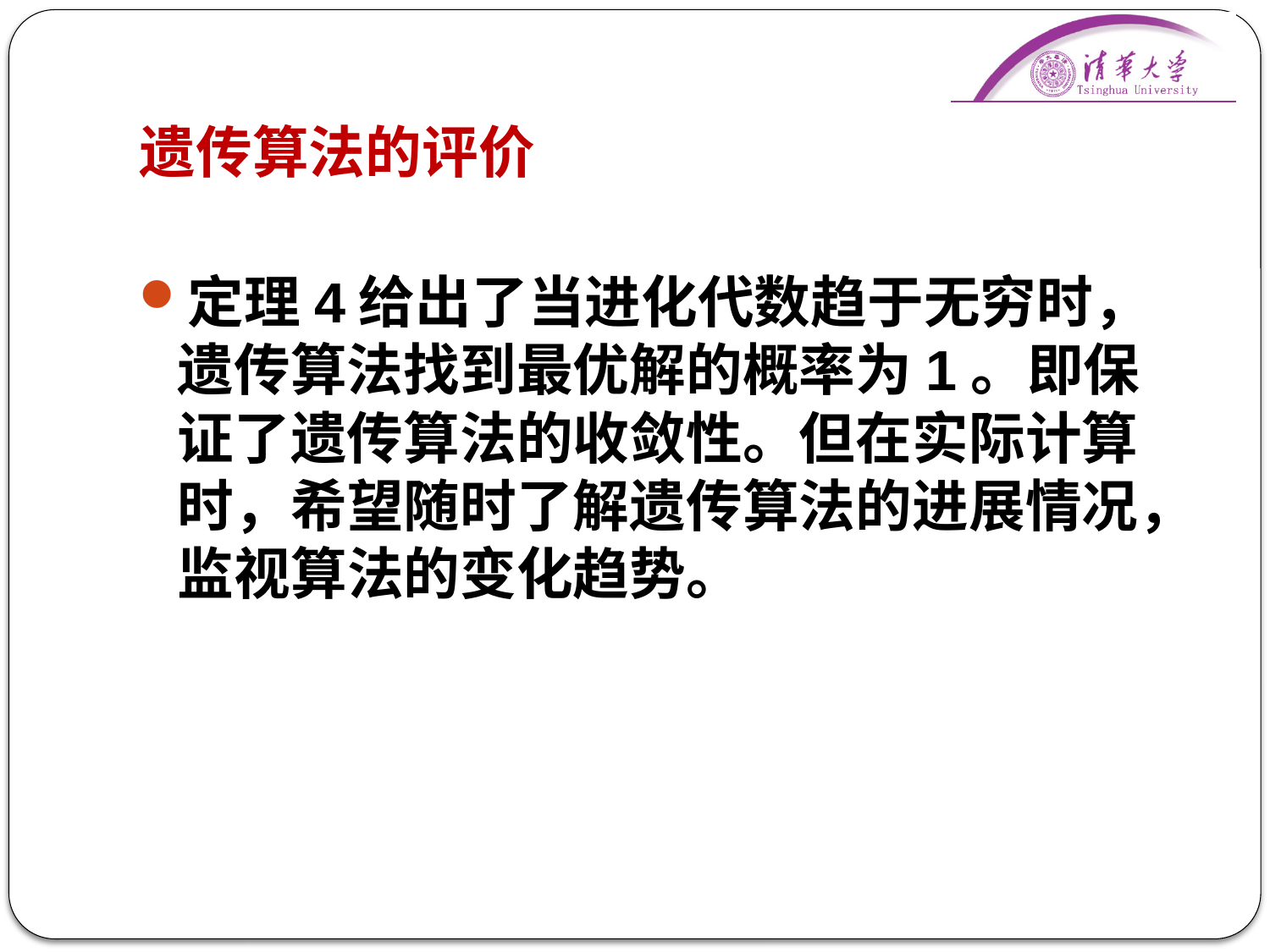

# 遗传算法的评价
定理4给出了当进化代数趋于无穷时，遗传算法找到最优解的概率为1。即保证了遗传算法的收敛性。但在实际计算时，希望随时了解遗传算法的进展情况，监视算法的变化趋势。